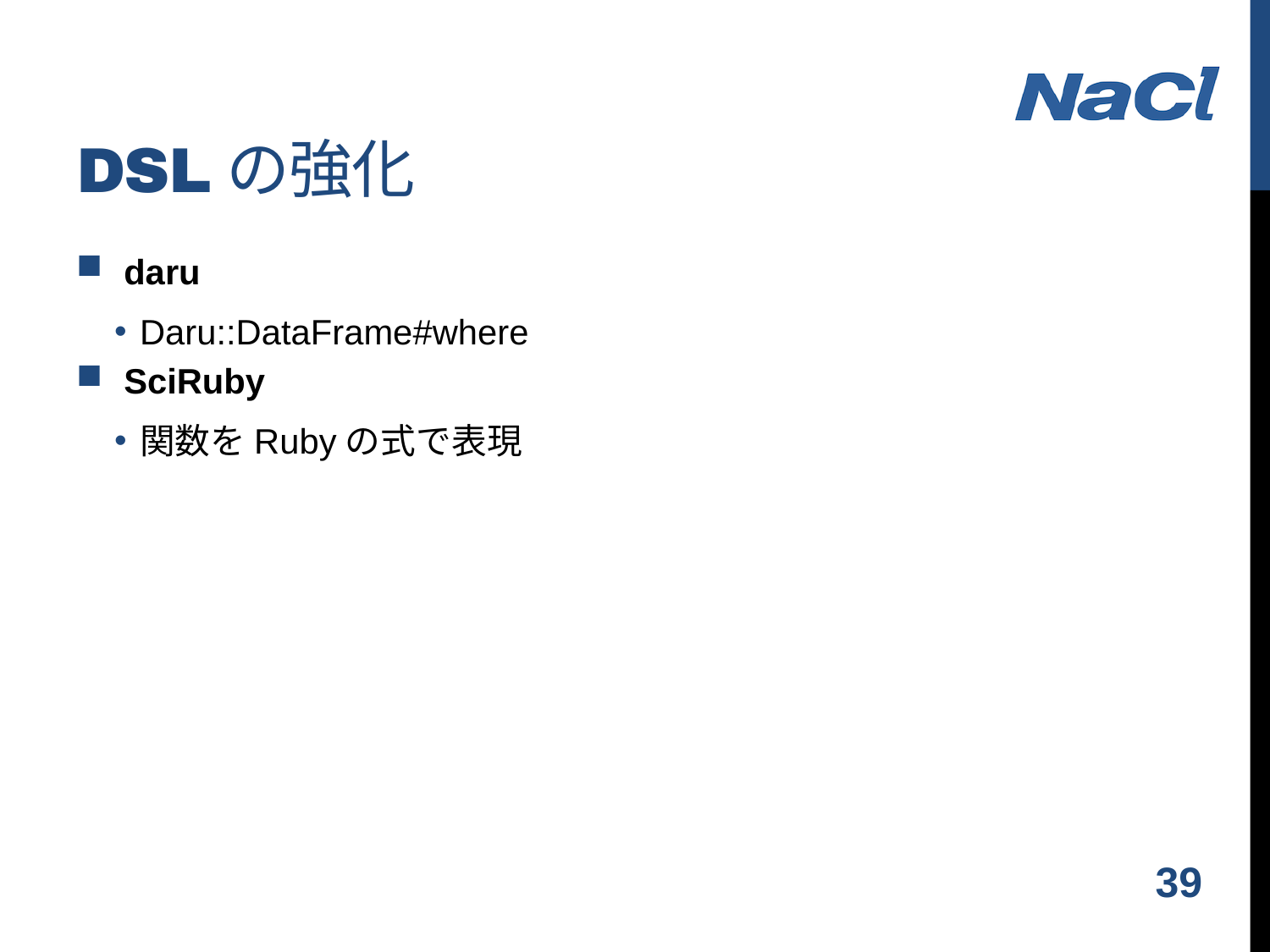

# DSLの強化
daru
Daru::DataFrame#where
SciRuby
関数をRubyの式で表現
39